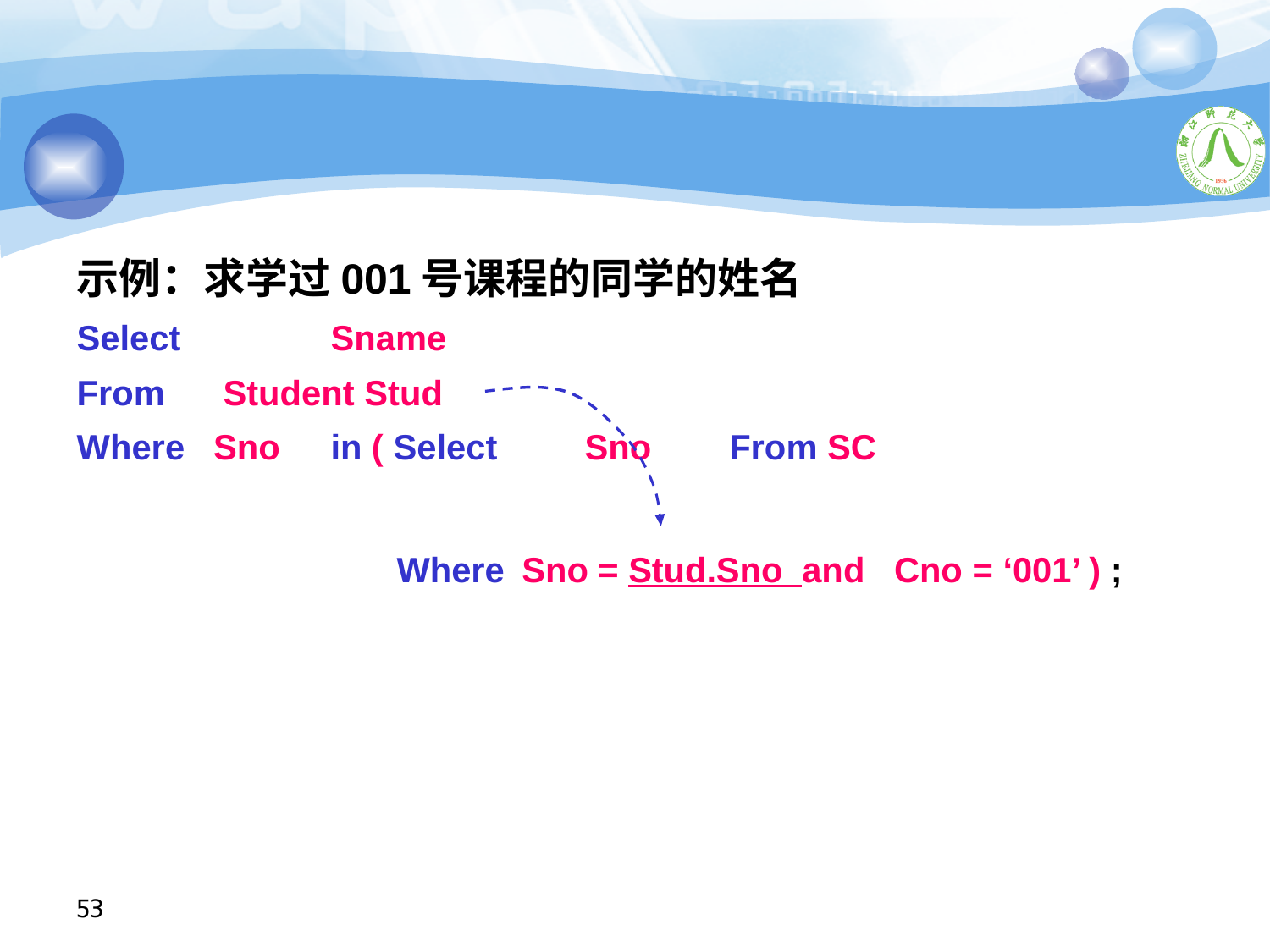

示例：求学过001号课程的同学的姓名
Select		Sname
From	  Student Stud
Where	 Sno	in ( Select	Sno        From SC

Where	Sno = Stud.Sno  and   Cno = ‘001’ ) ;
53